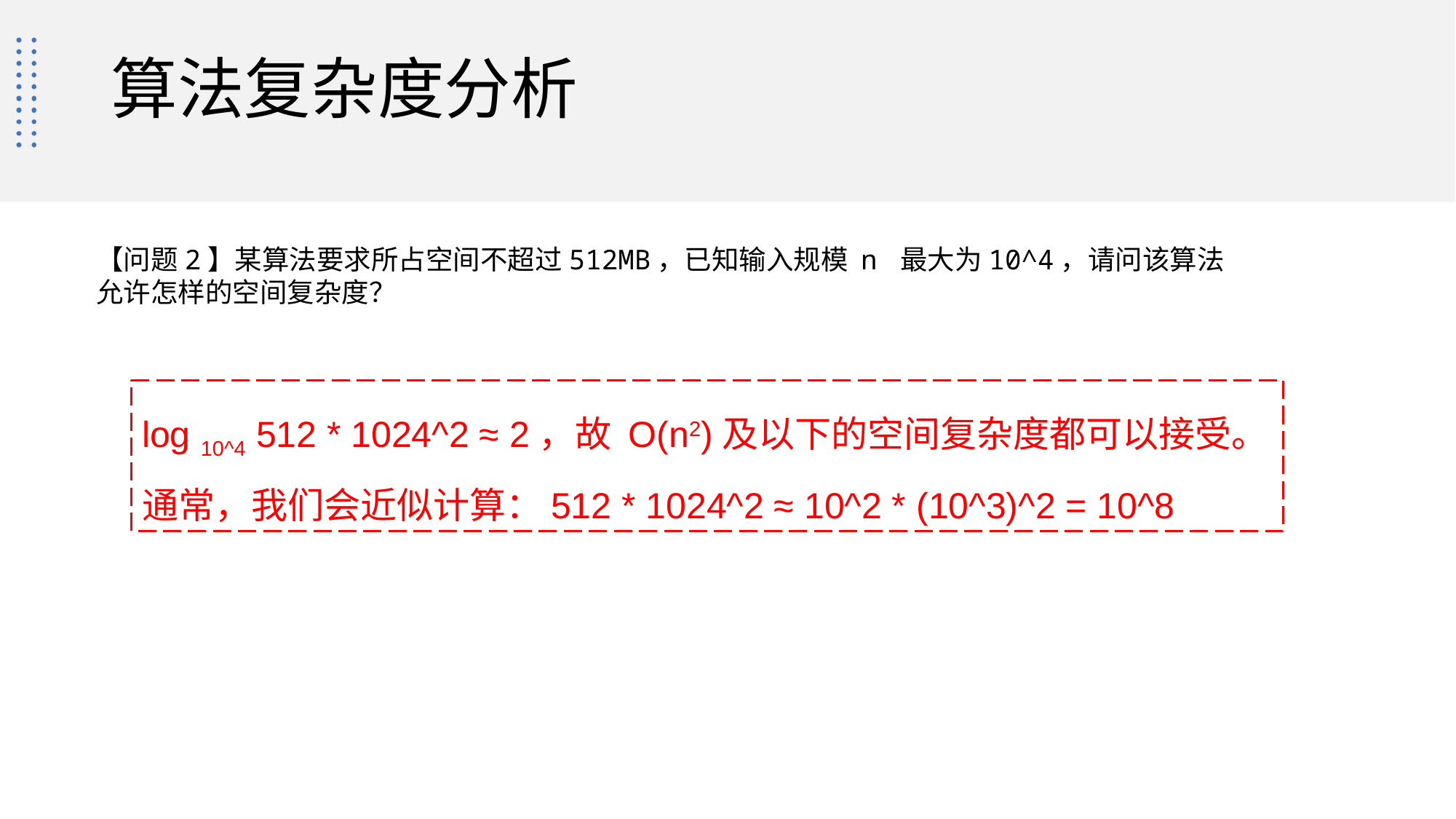

# 算法复杂度分析
【问题2】某算法要求所占空间不超过512MB，已知输入规模 n 最大为10^4，请问该算法允许怎样的空间复杂度？
log 10^4 512 * 1024^2 ≈ 2，故 O(n2)及以下的空间复杂度都可以接受。
通常，我们会近似计算：512 * 1024^2 ≈ 10^2 * (10^3)^2 = 10^8